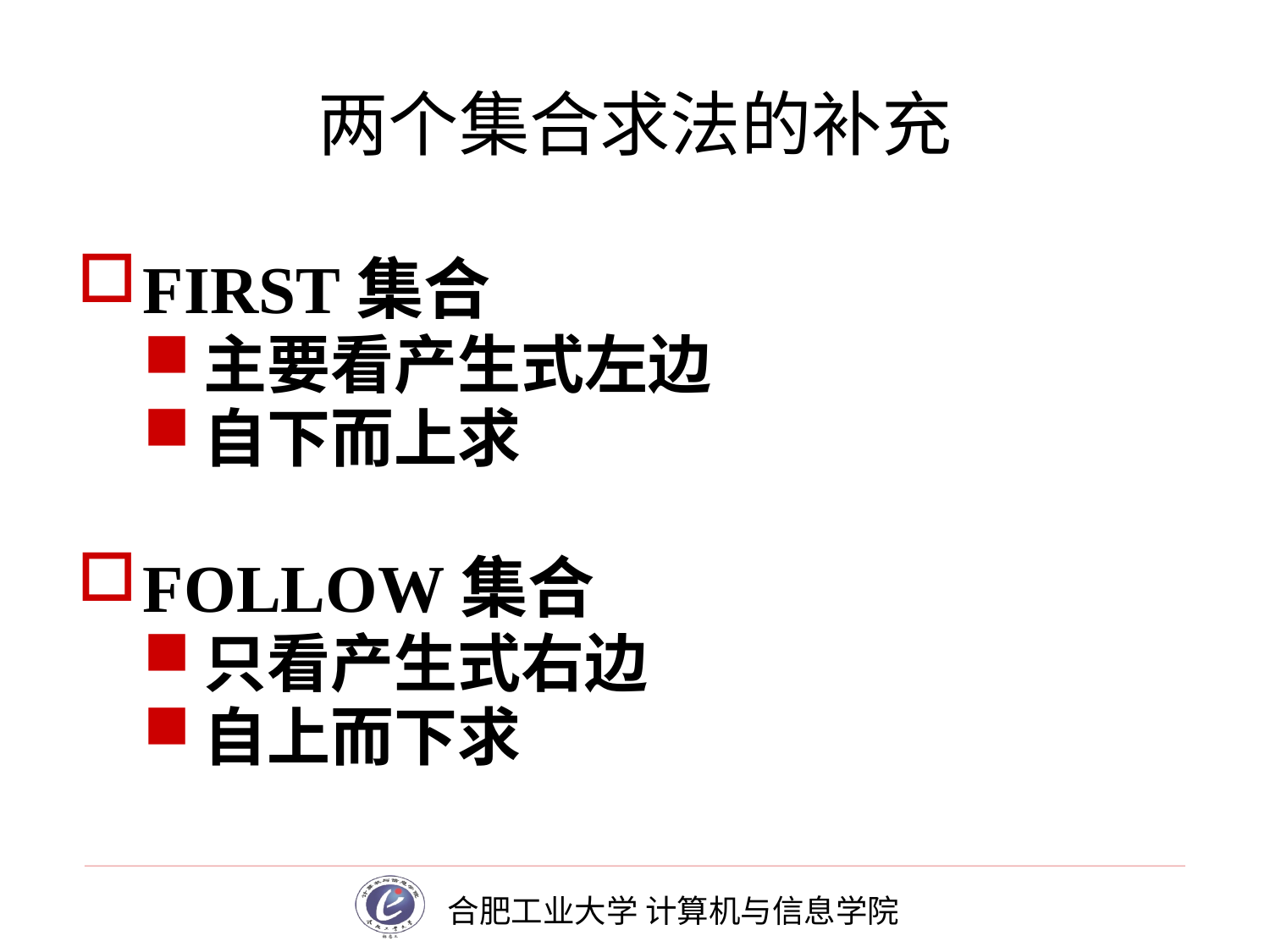

# 两个集合求法的补充
FIRST集合
主要看产生式左边
自下而上求

FOLLOW集合
只看产生式右边
自上而下求